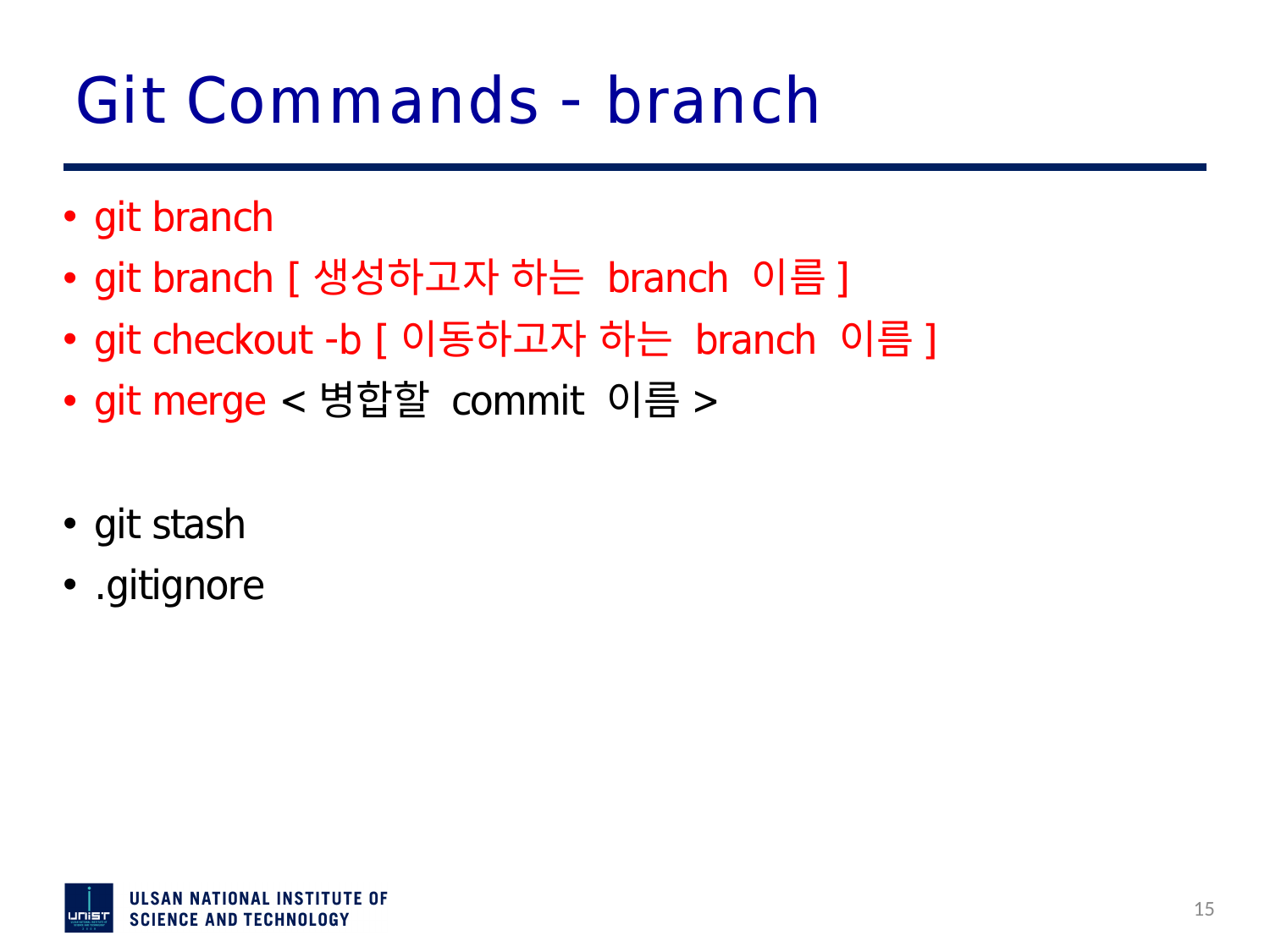

# Git Commands - branch
git branch
git branch [생성하고자 하는 branch 이름]
git checkout -b [이동하고자 하는 branch 이름]
git merge <병합할 commit 이름>

git stash
.gitignore